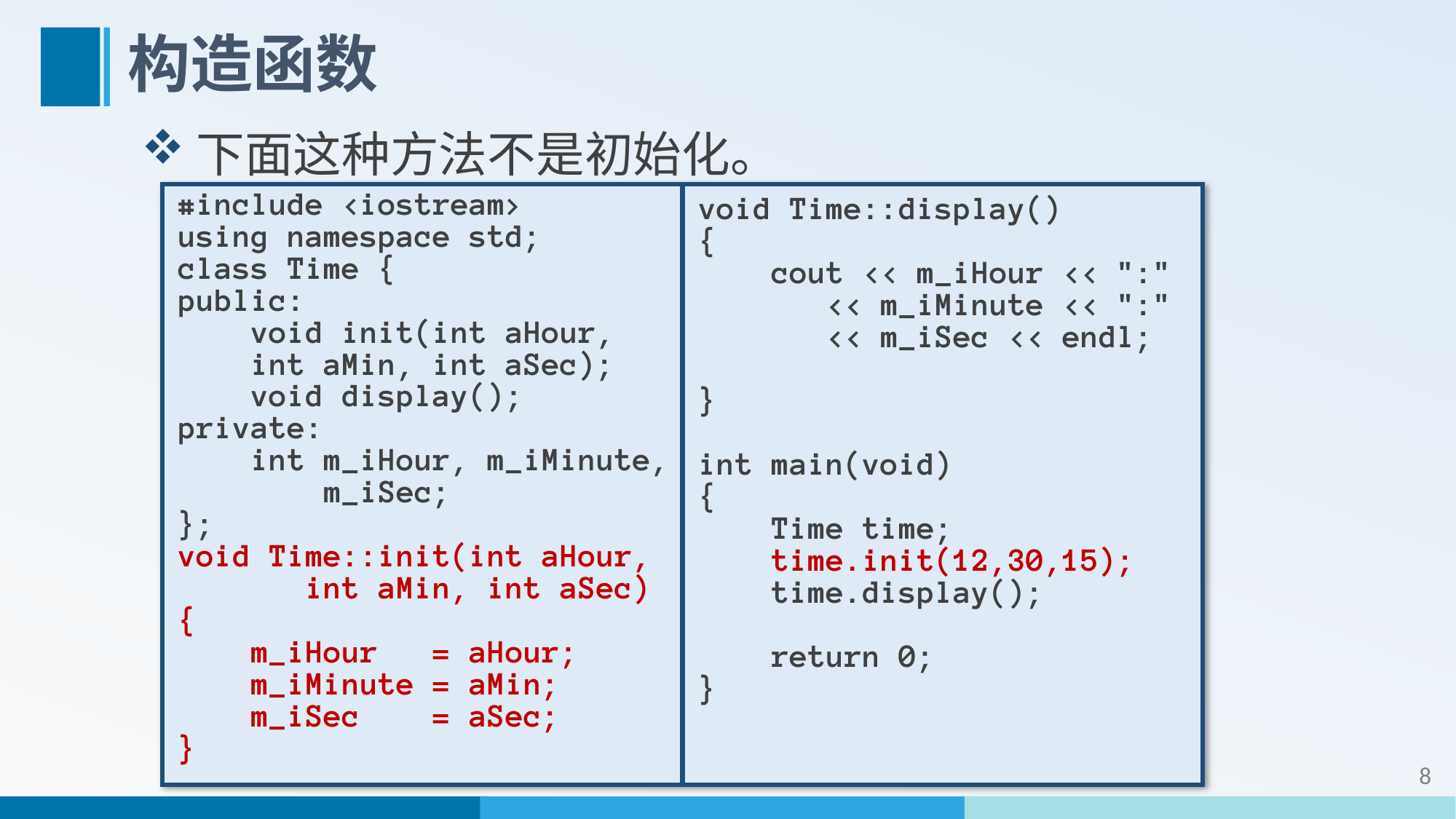

# 构造函数
下面这种方法不是初始化。
#include <iostream>
using namespace std;
class Time {
public:
    void init(int aHour,
    int aMin, int aSec);
    void display();
private:
    int m_iHour, m_iMinute,
        m_iSec;
};
void Time::init(int aHour,
       int aMin, int aSec) {
    m_iHour   = aHour;
    m_iMinute = aMin;
    m_iSec    = aSec;
}

void Time::display()
{
    cout << m_iHour << ":"
       << m_iMinute << ":"
       << m_iSec << endl;

}

int main(void)
{
    Time time;
    time.init(12,30,15);
    time.display();

    return 0;
}